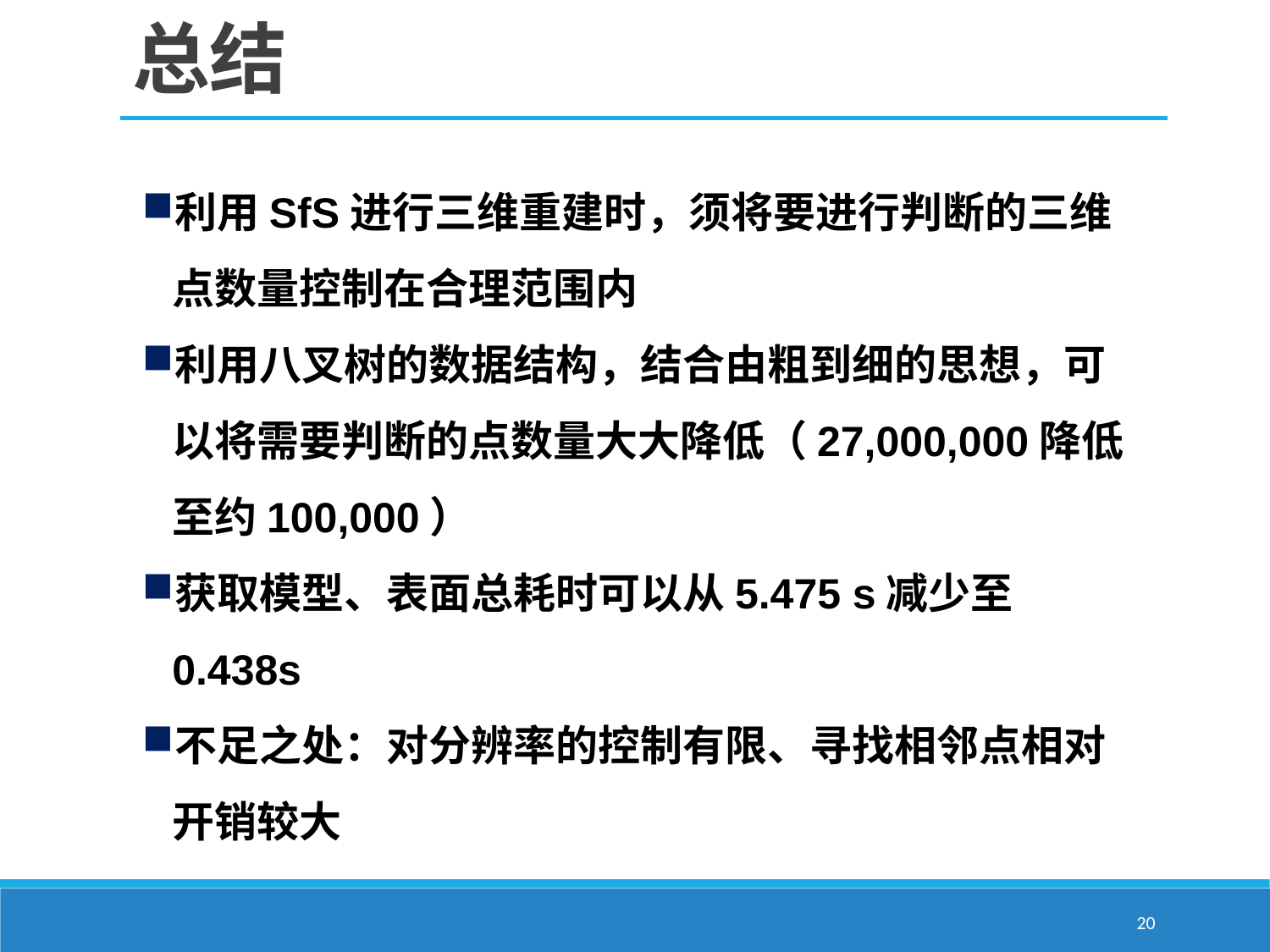

总结
利用SfS进行三维重建时，须将要进行判断的三维点数量控制在合理范围内
利用八叉树的数据结构，结合由粗到细的思想，可以将需要判断的点数量大大降低（27,000,000降低至约100,000）
获取模型、表面总耗时可以从5.475 s减少至0.438s
不足之处：对分辨率的控制有限、寻找相邻点相对开销较大
20